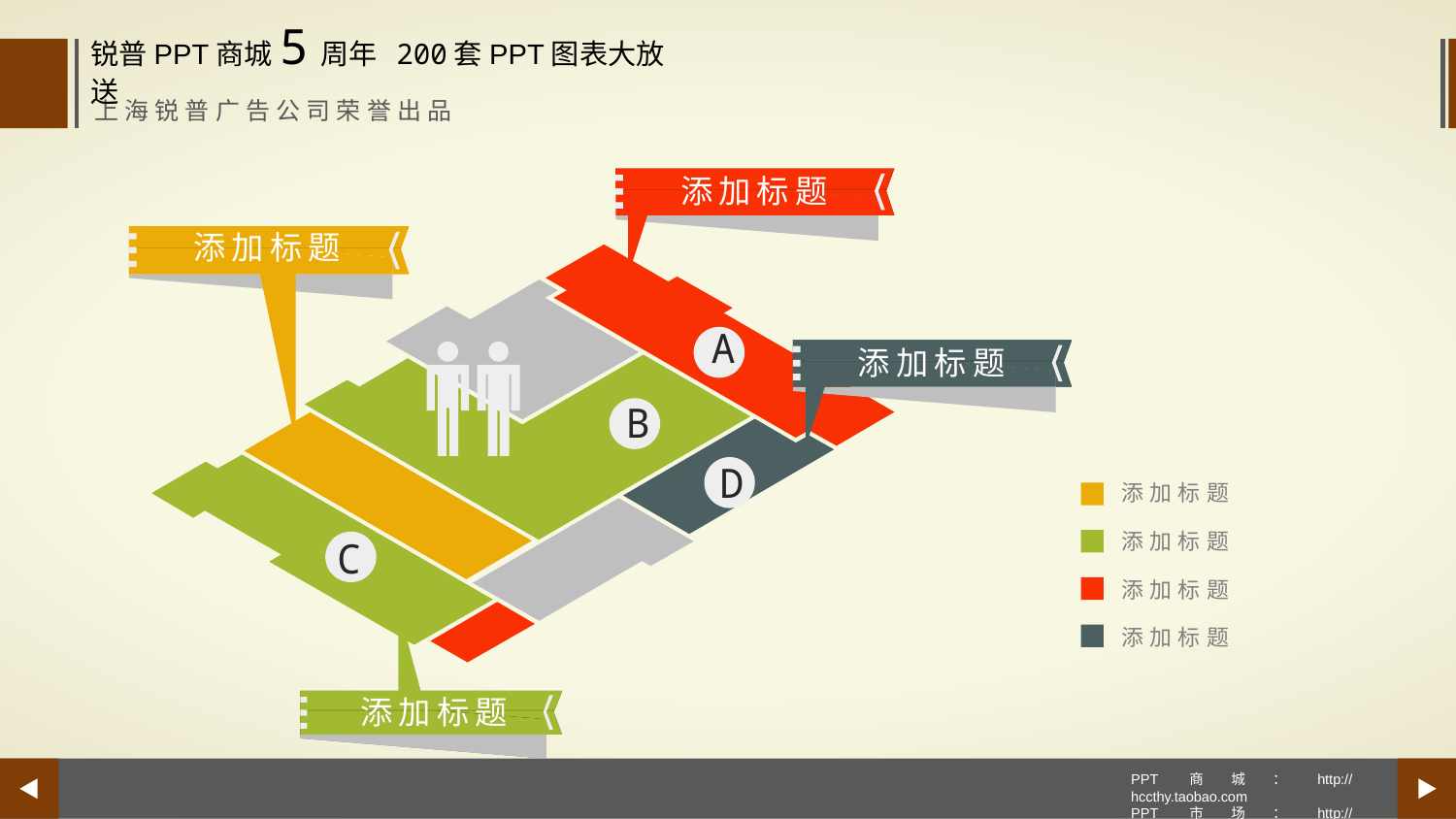

添加标题

添加标题

A

添加标题

B

D

添加标题

添加标题
C

添加标题

添加标题

添加标题